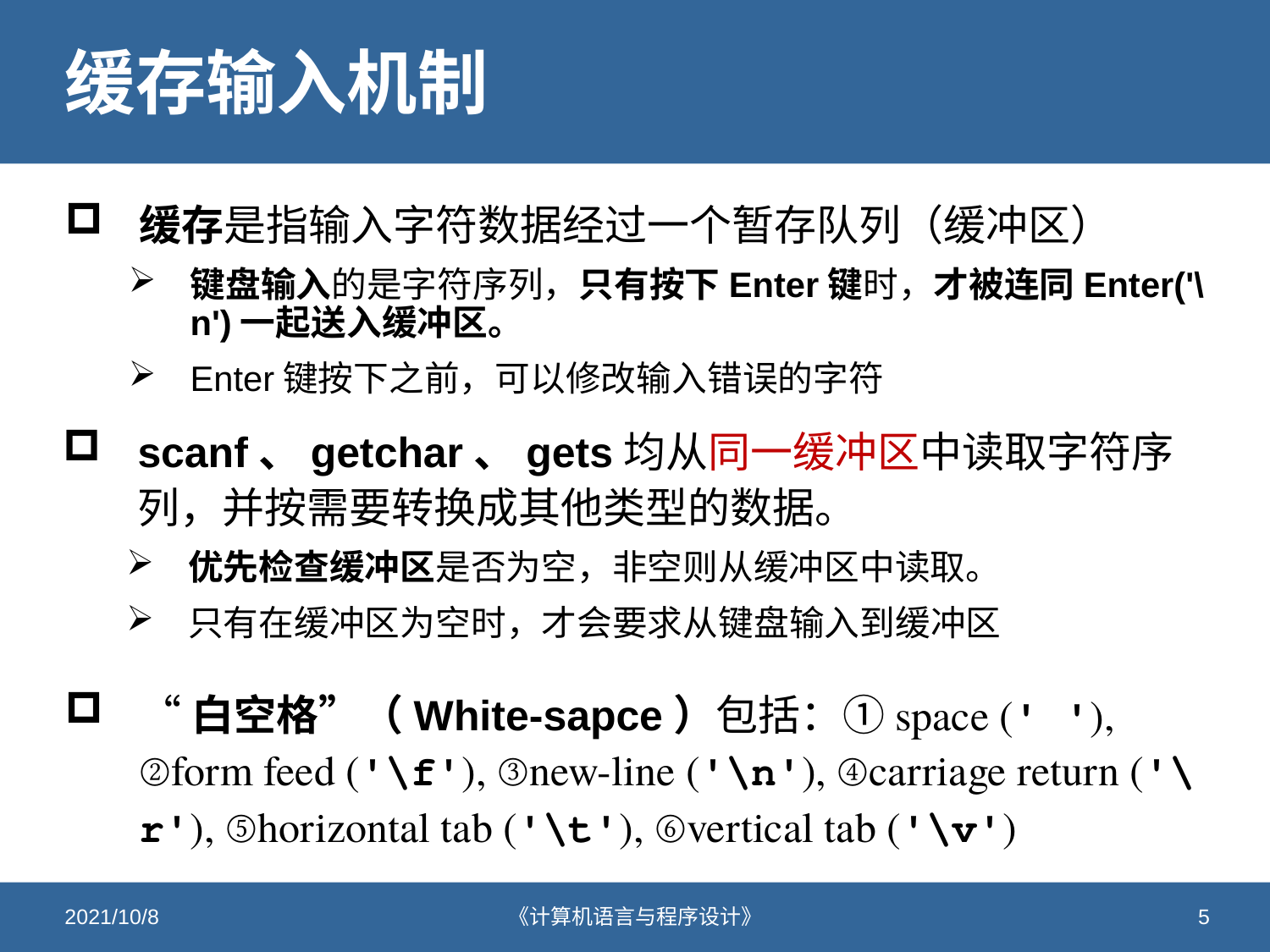

# 缓存输入机制
缓存是指输入字符数据经过一个暂存队列（缓冲区）
键盘输入的是字符序列，只有按下Enter键时，才被连同Enter('\n')一起送入缓冲区。
Enter键按下之前，可以修改输入错误的字符
scanf、getchar、gets均从同一缓冲区中读取字符序列，并按需要转换成其他类型的数据。
优先检查缓冲区是否为空，非空则从缓冲区中读取。
只有在缓冲区为空时，才会要求从键盘输入到缓冲区
“白空格”（White-sapce）包括：①space (' '), ②form feed ('\f'), ③new-line ('\n'), ④carriage return ('\r'), ⑤horizontal tab ('\t'), ⑥vertical tab ('\v')
2021/10/8
《计算机语言与程序设计》
5